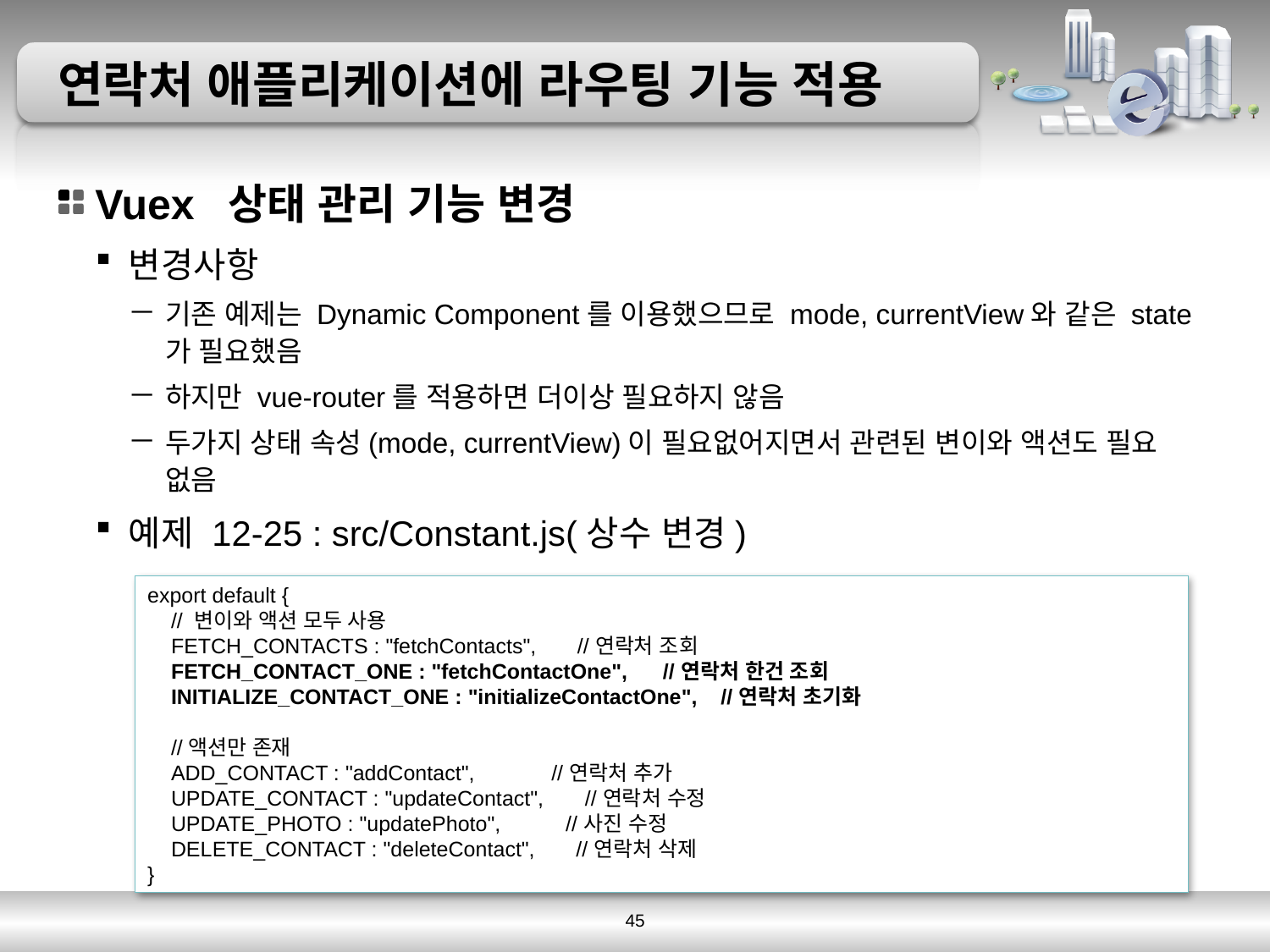

# 연락처 애플리케이션에 라우팅 기능 적용
Vuex  상태 관리 기능 변경
변경사항
기존 예제는 Dynamic Component를 이용했으므로 mode, currentView와 같은 state가 필요했음
하지만 vue-router를 적용하면 더이상 필요하지 않음
두가지 상태 속성(mode, currentView)이 필요없어지면서 관련된 변이와 액션도 필요 없음
예제 12-25 : src/Constant.js(상수 변경)

export default {
    // 변이와 액션 모두 사용
    FETCH_CONTACTS : "fetchContacts",       //연락처 조회
    FETCH_CONTACT_ONE : "fetchContactOne",      //연락처 한건 조회
    INITIALIZE_CONTACT_ONE : "initializeContactOne",    //연락처 초기화

    //액션만 존재
    ADD_CONTACT : "addContact",             //연락처 추가
    UPDATE_CONTACT : "updateContact",       //연락처 수정
    UPDATE_PHOTO : "updatePhoto",           //사진 수정
    DELETE_CONTACT : "deleteContact",       //연락처 삭제
}